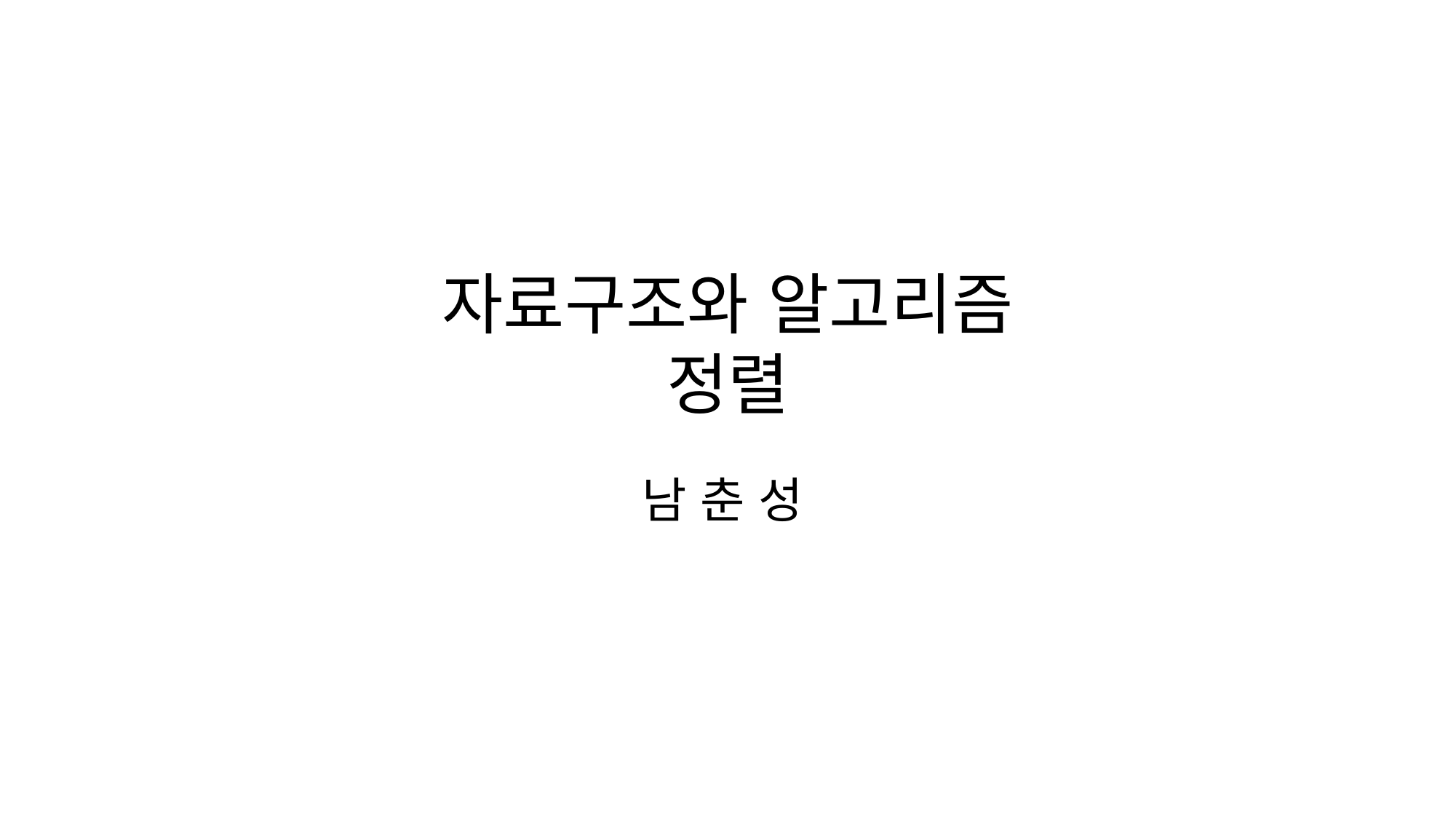

# 자료구조와 알고리즘 정렬
남 춘 성